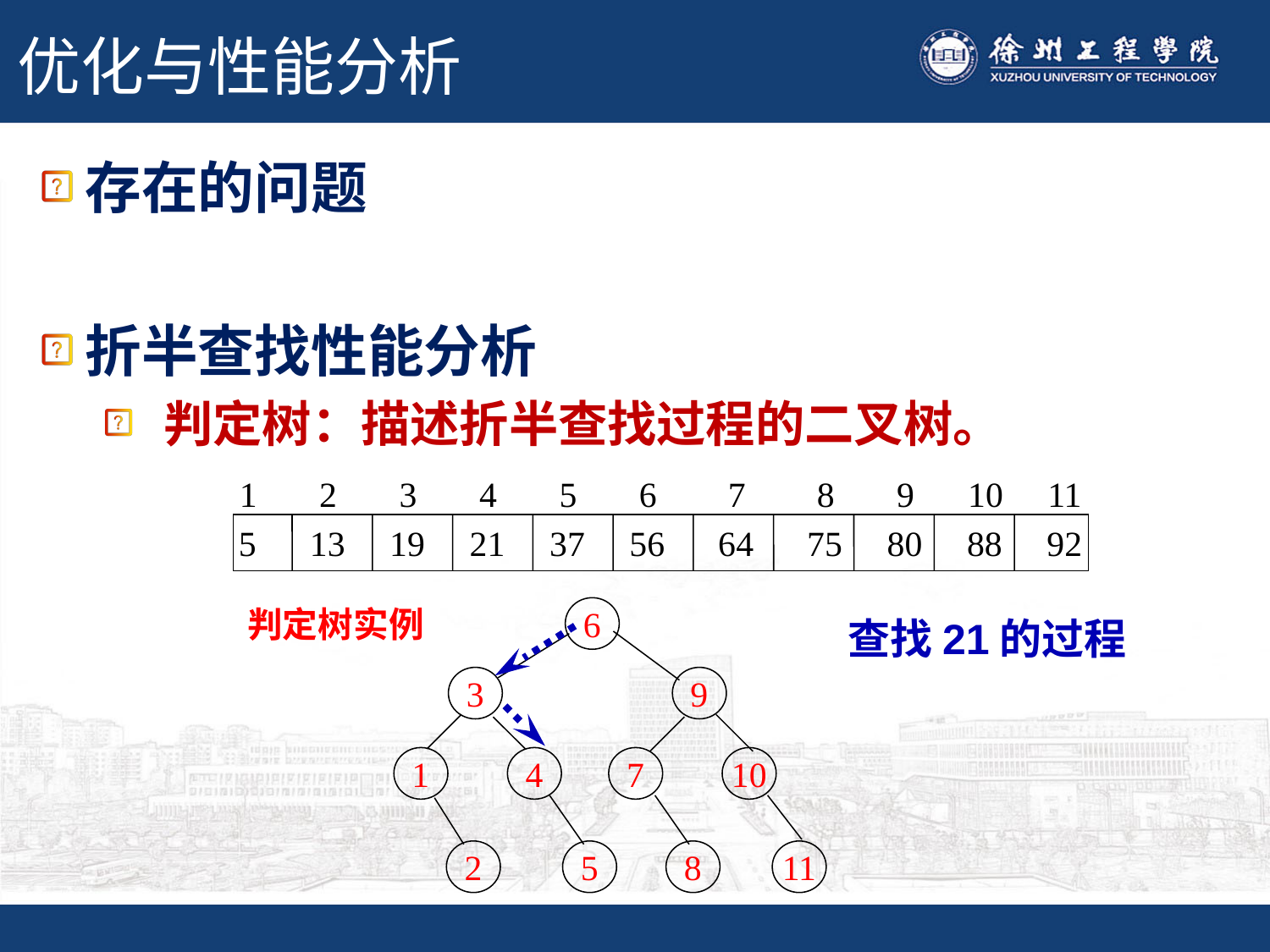

# 优化与性能分析
存在的问题

折半查找性能分析
 判定树：描述折半查找过程的二叉树。

1       2       3       4       5       6        7        8       9      10     11

5      13     19     21     37     56      64      75     80     88     92
判定树实例

6

3
9

1
4
7
10

2
5
8
11
查找21的过程